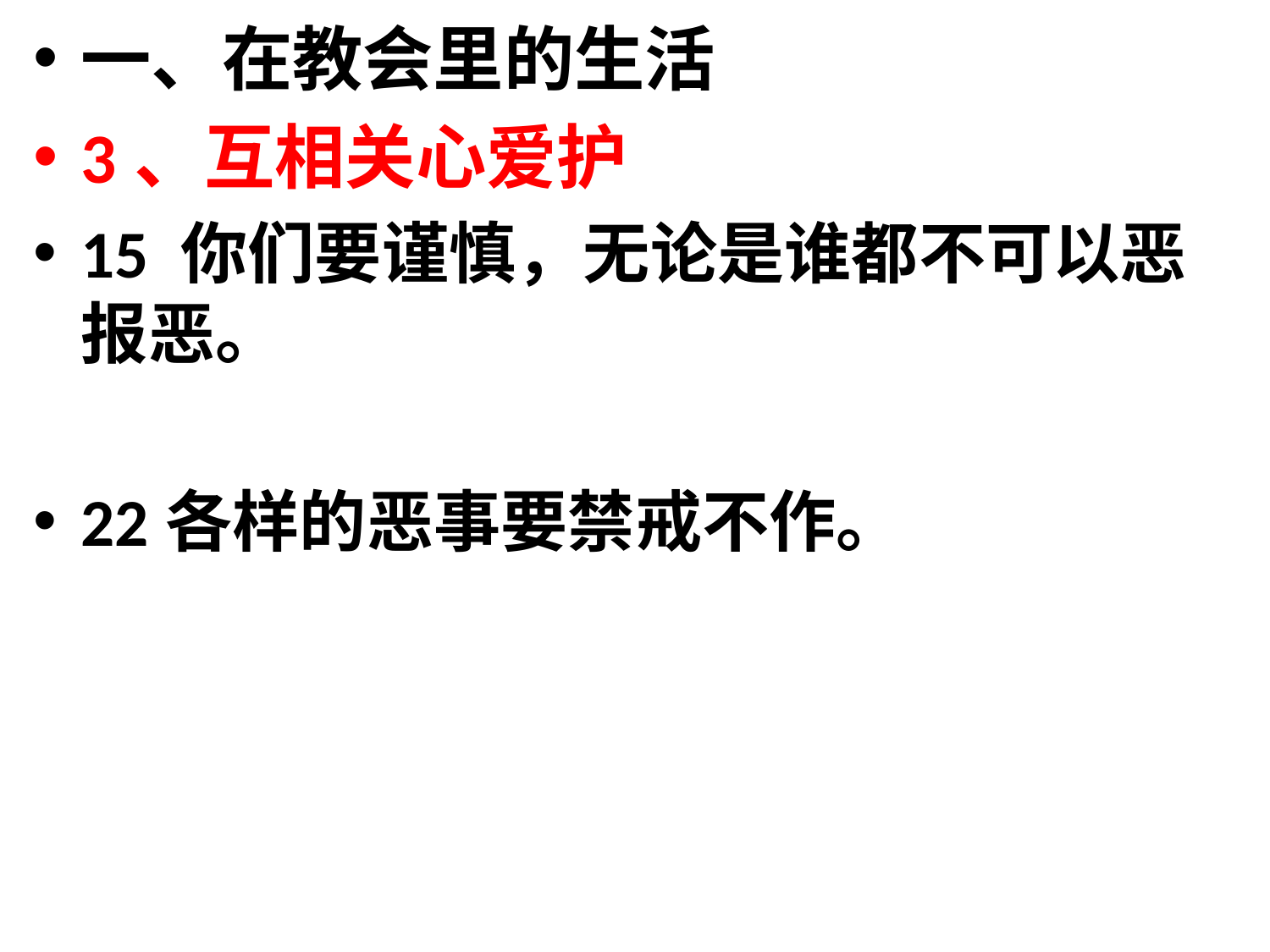

一、在教会里的生活
3、互相关心爱护
15 你们要谨慎，无论是谁都不可以恶报恶。

22各样的恶事要禁戒不作。